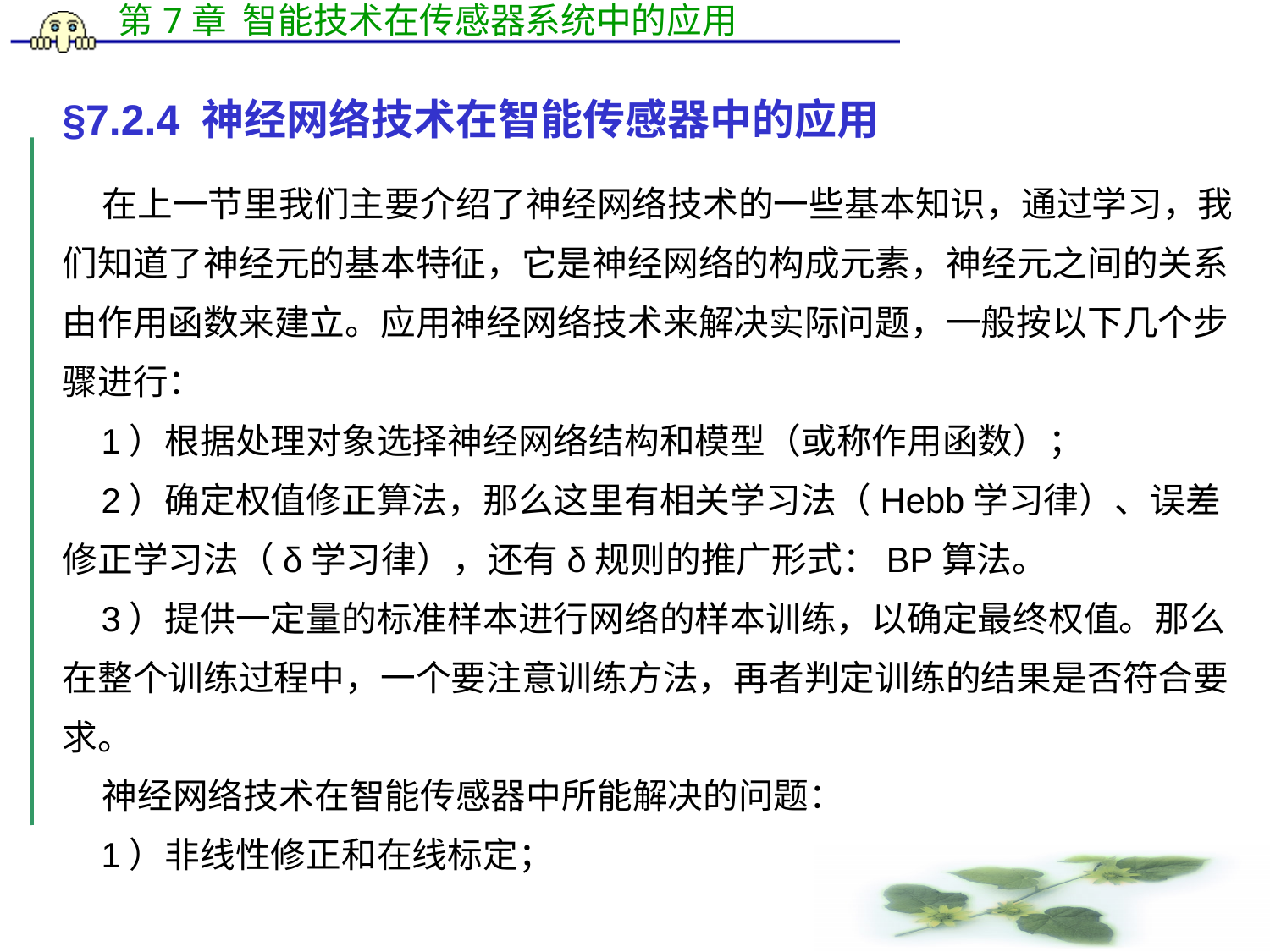

§7.2.4 神经网络技术在智能传感器中的应用
    在上一节里我们主要介绍了神经网络技术的一些基本知识，通过学习，我们知道了神经元的基本特征，它是神经网络的构成元素，神经元之间的关系由作用函数来建立。应用神经网络技术来解决实际问题，一般按以下几个步骤进行：
    1）根据处理对象选择神经网络结构和模型（或称作用函数）；
    2）确定权值修正算法，那么这里有相关学习法（Hebb学习律）、误差
修正学习法（δ学习律），还有δ规则的推广形式：BP算法。
    3）提供一定量的标准样本进行网络的样本训练，以确定最终权值。那么在整个训练过程中，一个要注意训练方法，再者判定训练的结果是否符合要求。
    神经网络技术在智能传感器中所能解决的问题：
    1）非线性修正和在线标定；